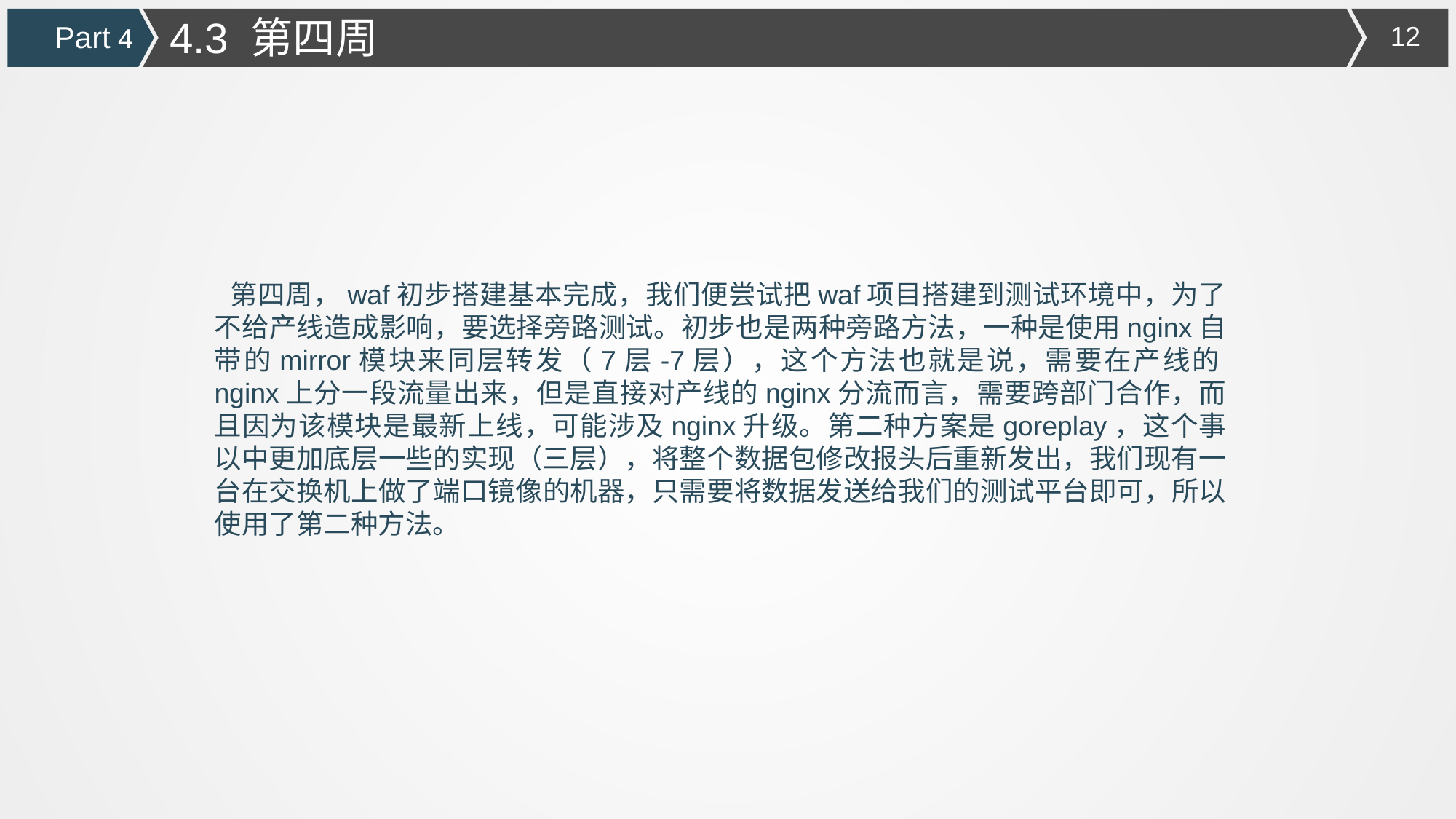

4.3 第四周
Part 4
第四周，waf初步搭建基本完成，我们便尝试把waf项目搭建到测试环境中，为了不给产线造成影响，要选择旁路测试。初步也是两种旁路方法，一种是使用nginx自带的mirror模块来同层转发（7层-7层），这个方法也就是说，需要在产线的nginx上分一段流量出来，但是直接对产线的nginx分流而言，需要跨部门合作，而且因为该模块是最新上线，可能涉及nginx升级。第二种方案是goreplay，这个事以中更加底层一些的实现（三层），将整个数据包修改报头后重新发出，我们现有一台在交换机上做了端口镜像的机器，只需要将数据发送给我们的测试平台即可，所以使用了第二种方法。